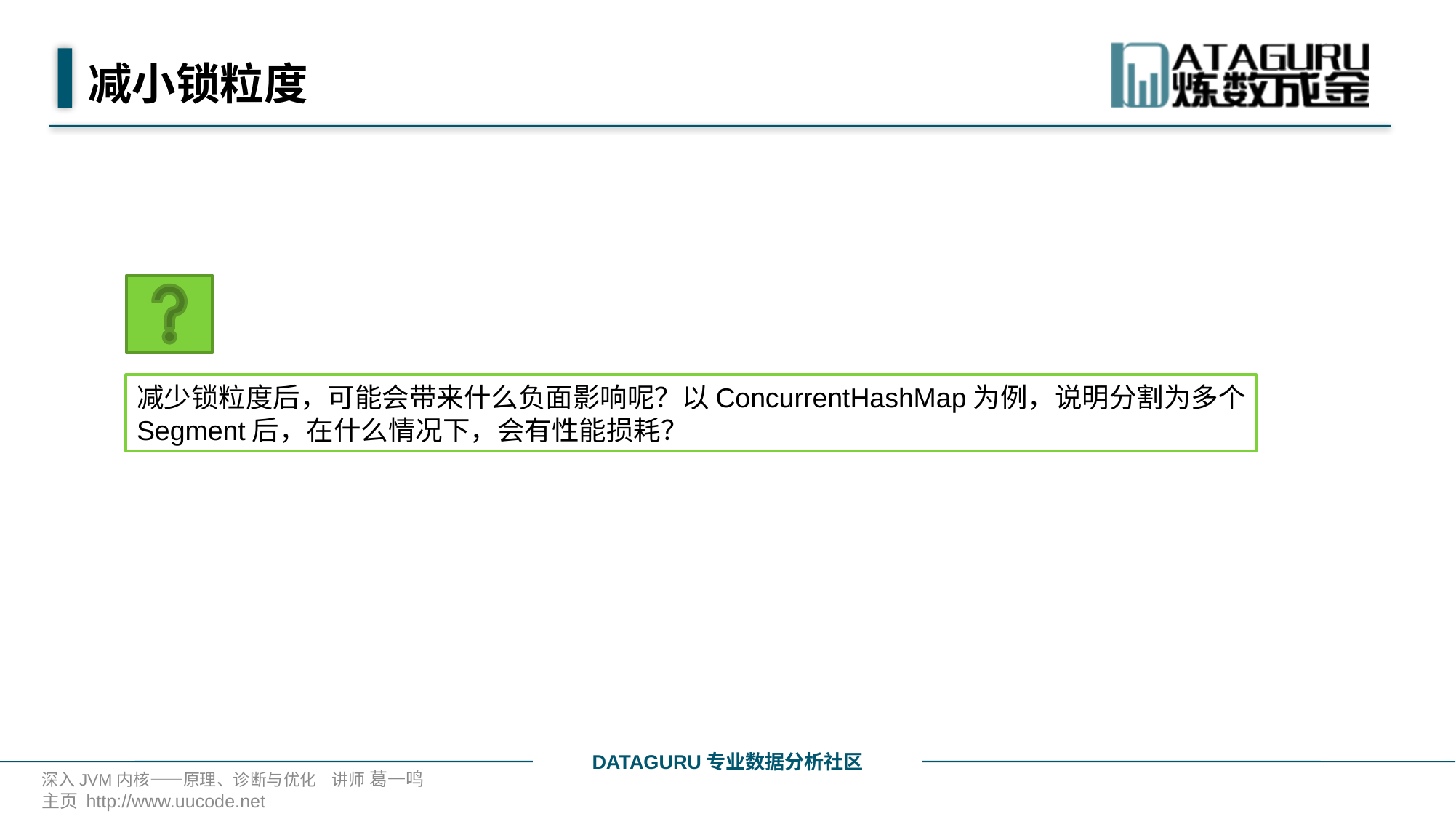

# 减小锁粒度

减少锁粒度后，可能会带来什么负面影响呢？以ConcurrentHashMap为例，说明分割为多个
Segment后，在什么情况下，会有性能损耗？